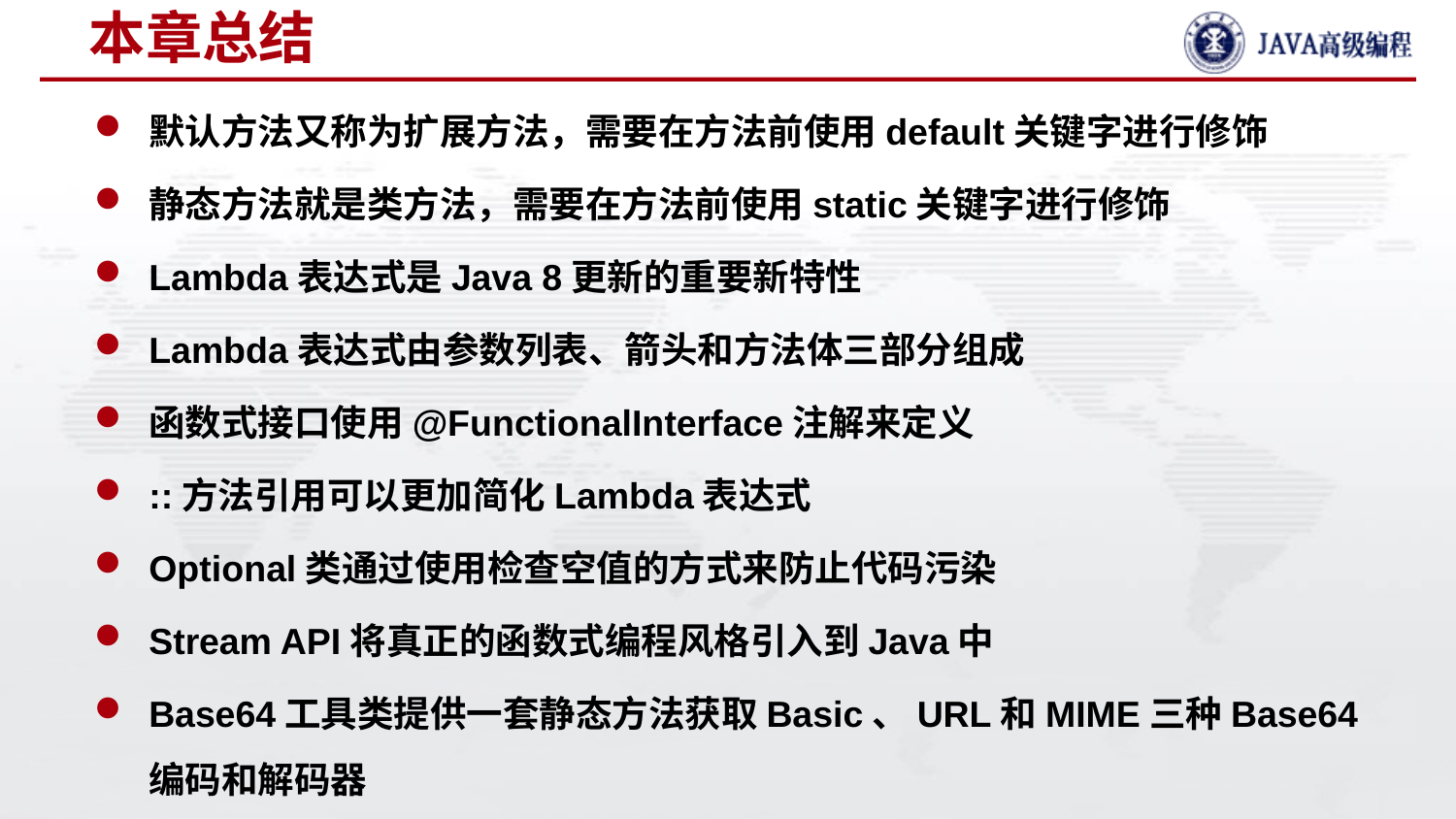

# 本章总结
默认方法又称为扩展方法，需要在方法前使用default关键字进行修饰
静态方法就是类方法，需要在方法前使用static关键字进行修饰
Lambda表达式是Java 8更新的重要新特性
Lambda表达式由参数列表、箭头和方法体三部分组成
函数式接口使用@FunctionalInterface注解来定义
::方法引用可以更加简化Lambda表达式
Optional类通过使用检查空值的方式来防止代码污染
Stream API将真正的函数式编程风格引入到Java中
Base64工具类提供一套静态方法获取Basic、URL和MIME三种Base64编码和解码器